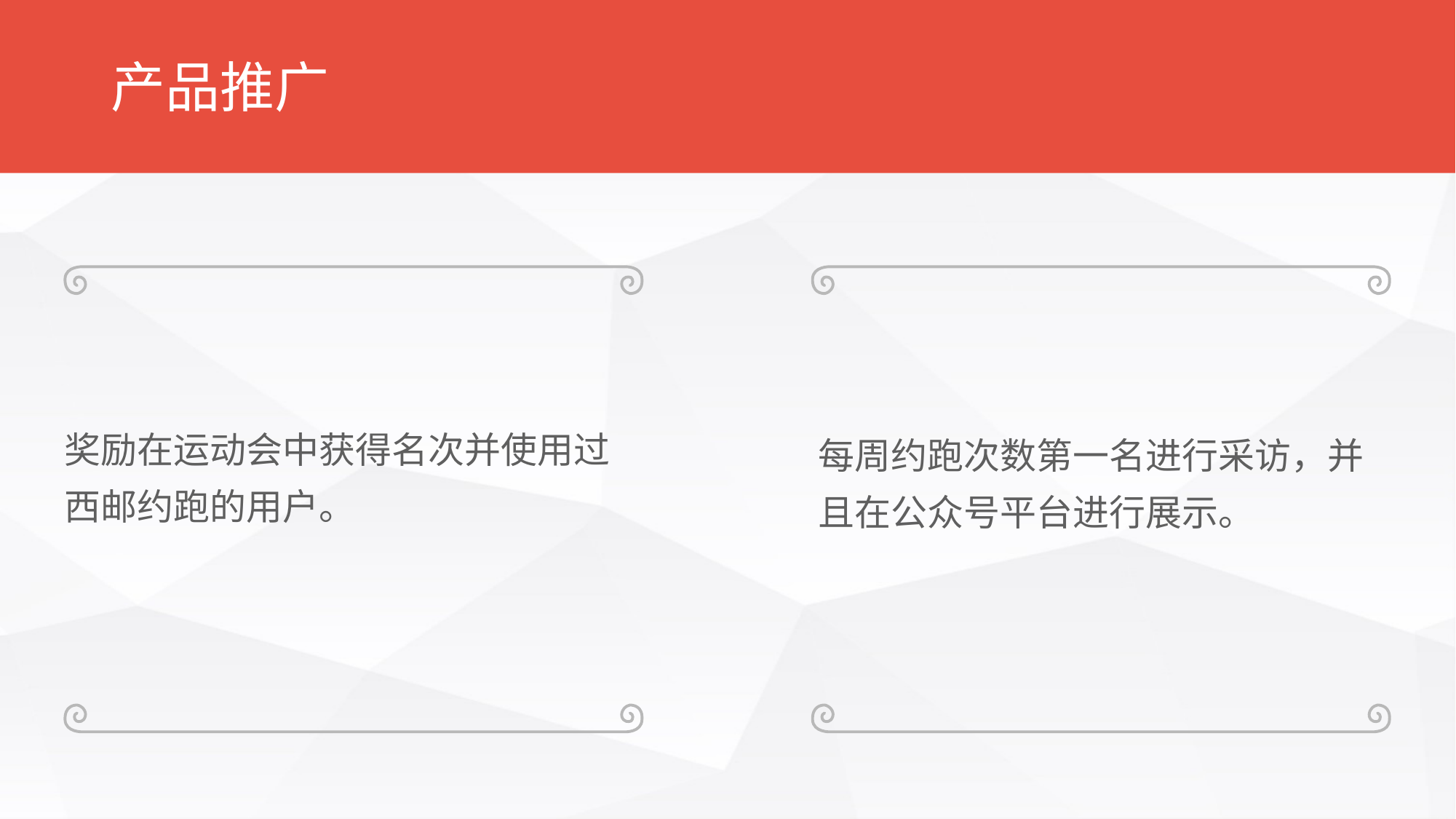

产品推广

奖励在运动会中获得名次并使用过西邮约跑的用户。

每周约跑次数第一名进行采访，并且在公众号平台进行展示。